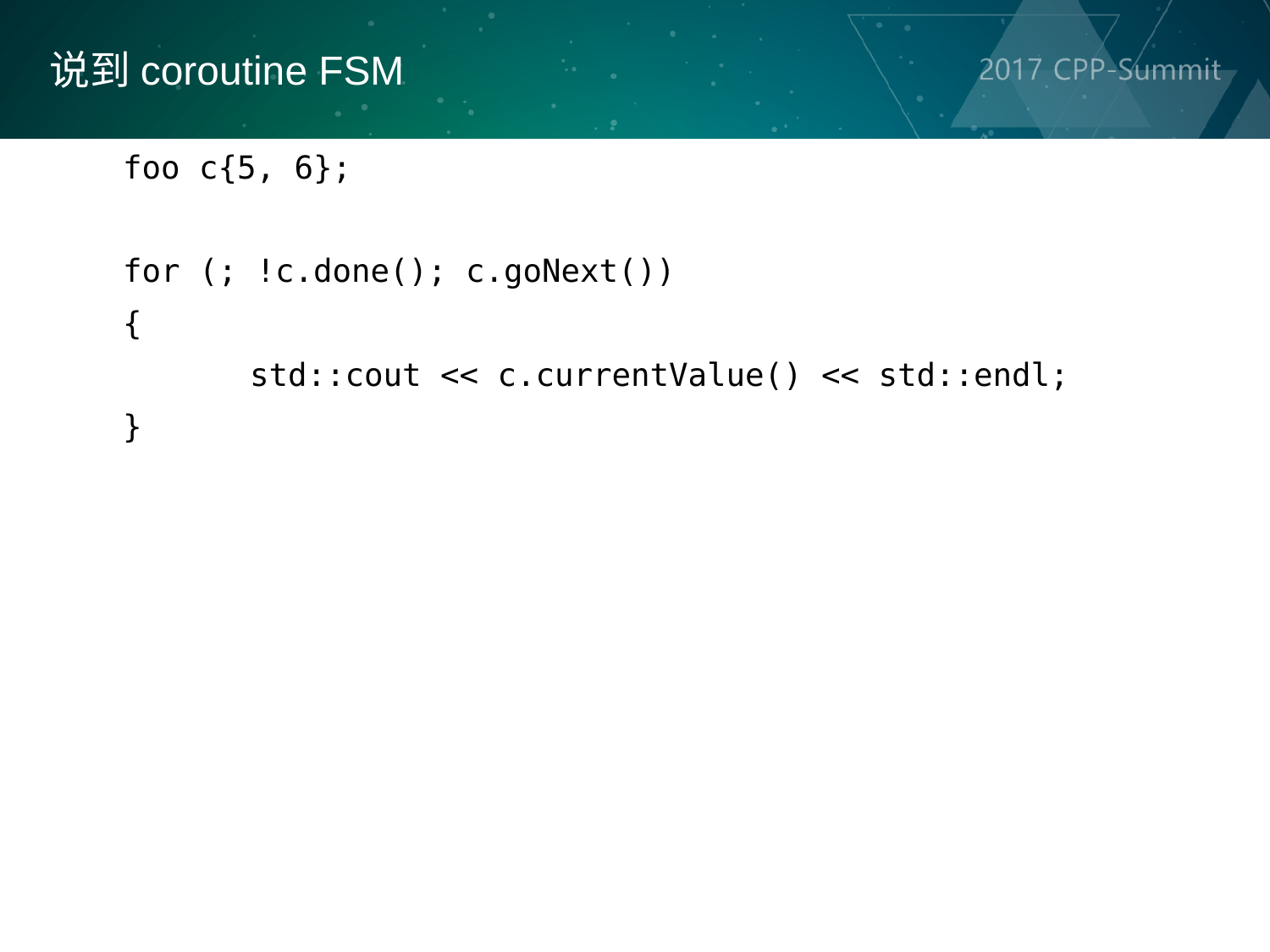

说到coroutine FSM
foo c{5, 6};

for (; !c.done(); c.goNext())
{
	std::cout << c.currentValue() << std::endl;
}